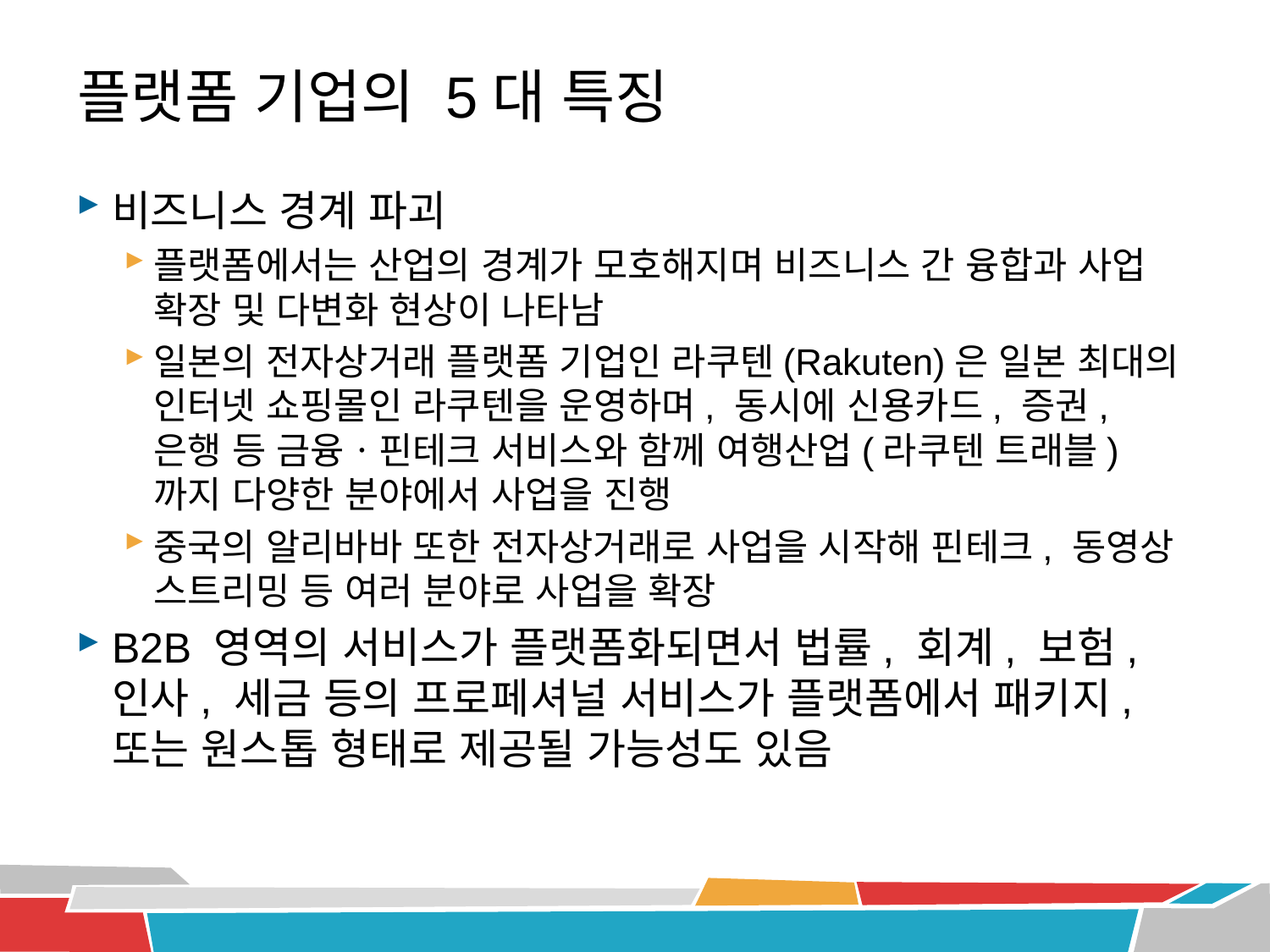

# 플랫폼 기업의 5대 특징
비즈니스 경계 파괴
플랫폼에서는 산업의 경계가 모호해지며 비즈니스 간 융합과 사업 확장 및 다변화 현상이 나타남
일본의 전자상거래 플랫폼 기업인 라쿠텐(Rakuten)은 일본 최대의 인터넷 쇼핑몰인 라쿠텐을 운영하며, 동시에 신용카드, 증권, 은행 등 금융ㆍ핀테크 서비스와 함께 여행산업(라쿠텐 트래블)까지 다양한 분야에서 사업을 진행
중국의 알리바바 또한 전자상거래로 사업을 시작해 핀테크, 동영상 스트리밍 등 여러 분야로 사업을 확장
B2B 영역의 서비스가 플랫폼화되면서 법률, 회계, 보험, 인사, 세금 등의 프로페셔널 서비스가 플랫폼에서 패키지, 또는 원스톱 형태로 제공될 가능성도 있음